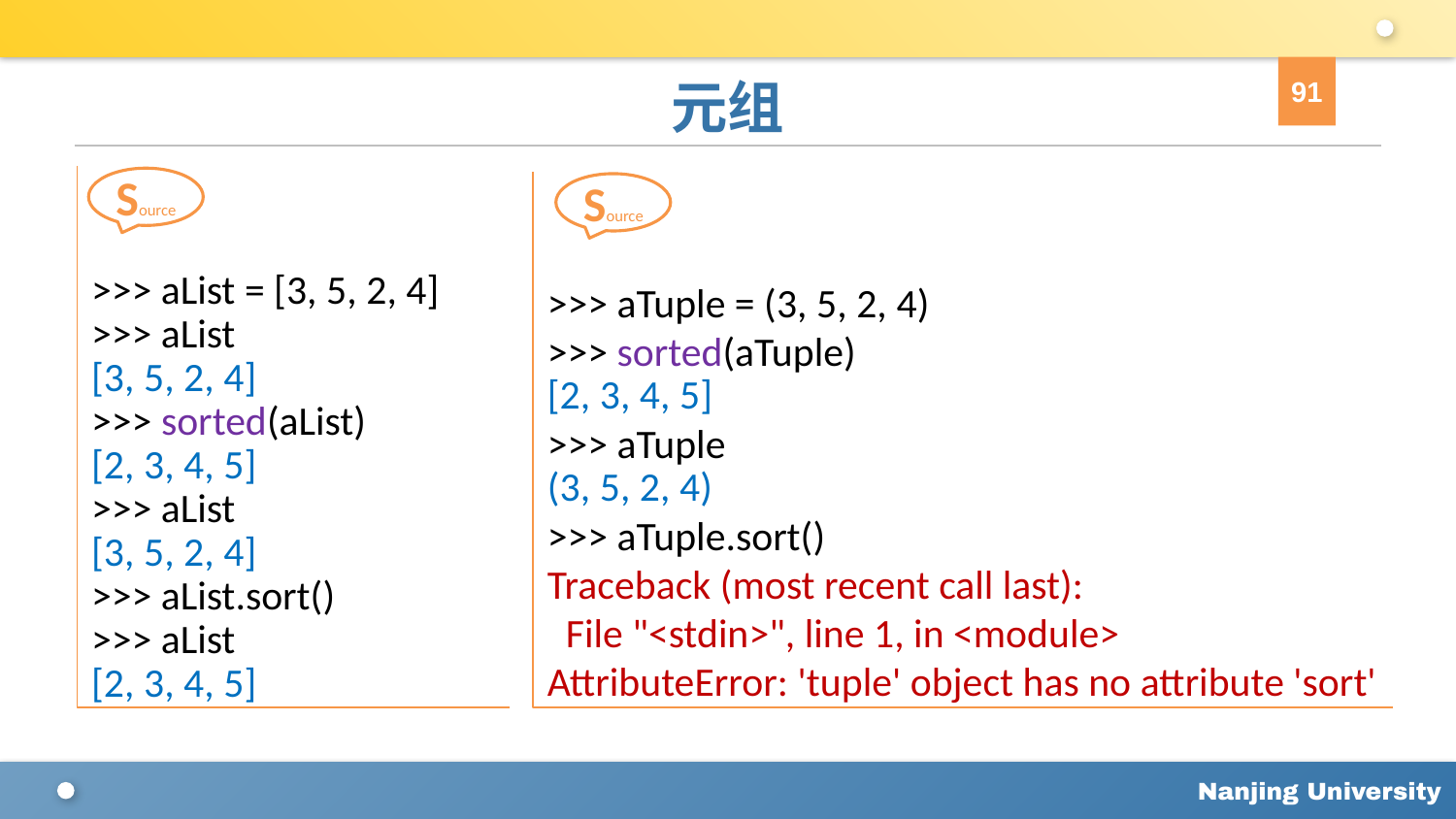

91
# 元组

>>> aList = [3, 5, 2, 4]
>>> aList
[3, 5, 2, 4]
>>> sorted(aList)
[2, 3, 4, 5]
>>> aList
[3, 5, 2, 4]
>>> aList.sort()
>>> aList
[2, 3, 4, 5]
Source

>>> aTuple = (3, 5, 2, 4)
>>> sorted(aTuple)
[2, 3, 4, 5]
>>> aTuple
(3, 5, 2, 4)
>>> aTuple.sort()
Traceback (most recent call last):
  File "<stdin>", line 1, in <module>
AttributeError: 'tuple' object has no attribute 'sort'
Source